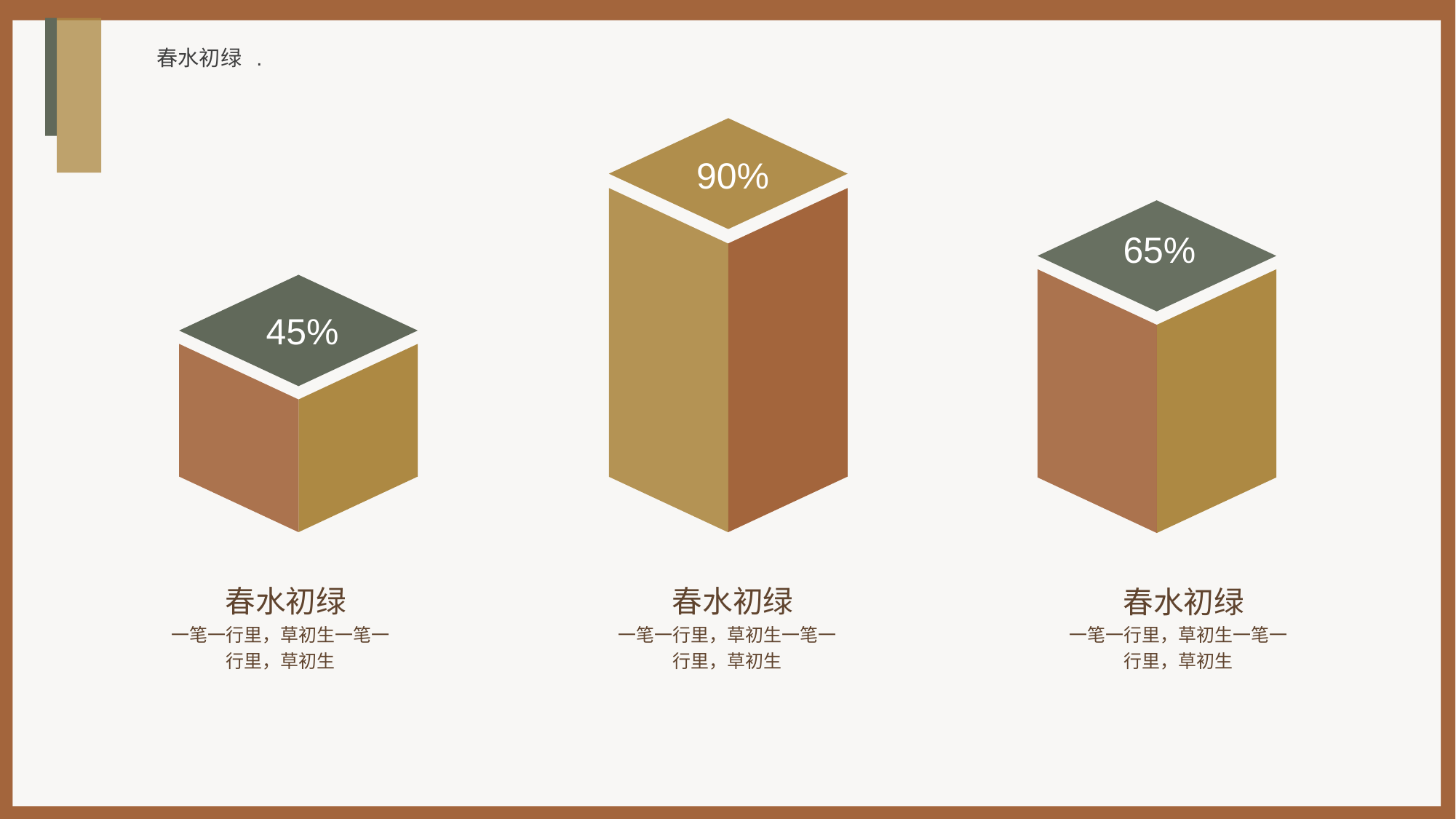

春水初绿  .

90%

65%

45%
春水初绿
一笔一行里，草初生一笔一行里，草初生
春水初绿
一笔一行里，草初生一笔一行里，草初生
春水初绿
一笔一行里，草初生一笔一行里，草初生